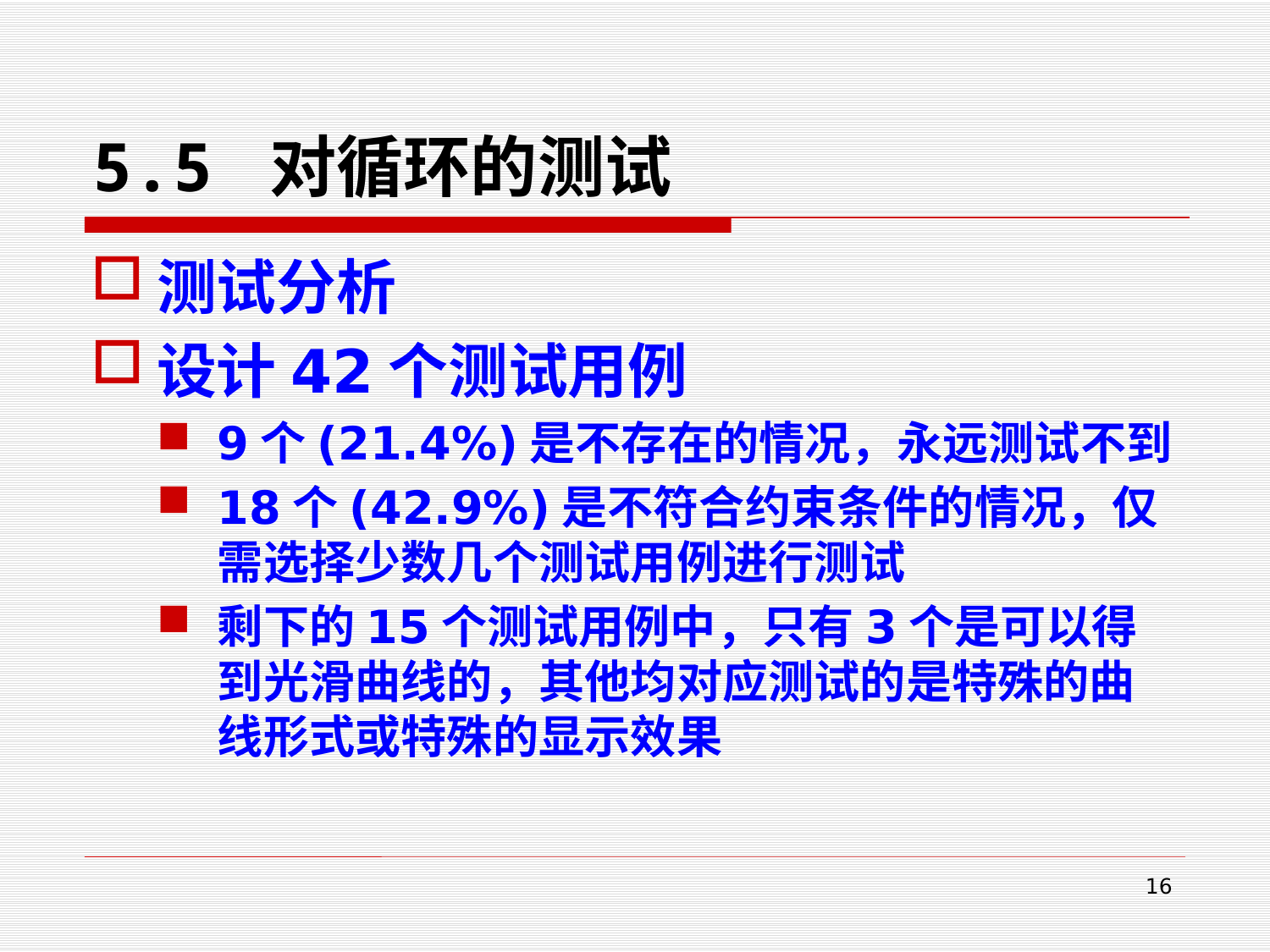

# 5.5 对循环的测试
测试分析
设计42个测试用例
9个(21.4%)是不存在的情况，永远测试不到
18个(42.9%)是不符合约束条件的情况，仅需选择少数几个测试用例进行测试
剩下的15个测试用例中，只有3个是可以得到光滑曲线的，其他均对应测试的是特殊的曲线形式或特殊的显示效果
16